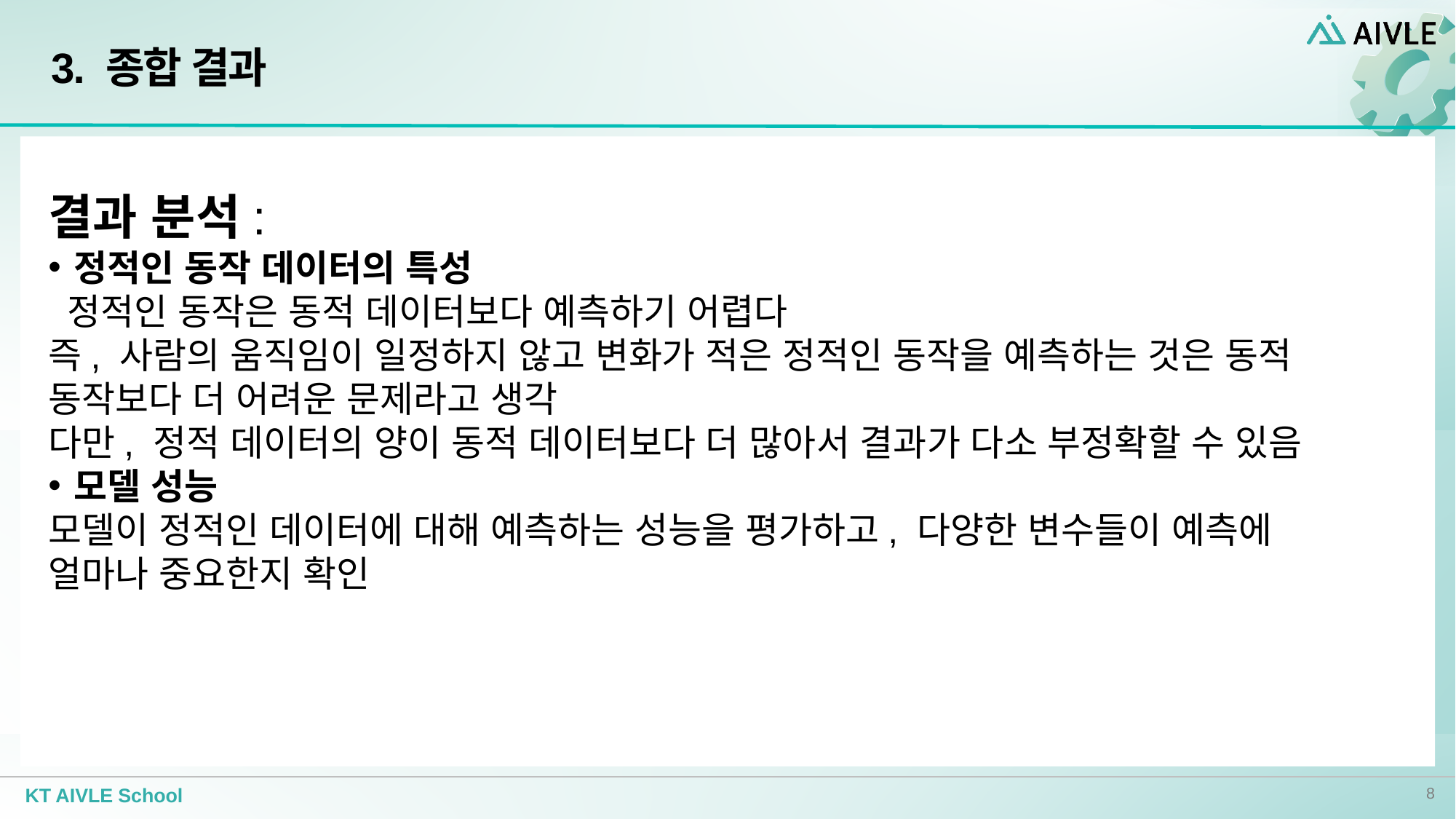

# 3. 종합 결과
결과 분석:
정적인 동작 데이터의 특성
 정적인 동작은 동적 데이터보다 예측하기 어렵다
즉, 사람의 움직임이 일정하지 않고 변화가 적은 정적인 동작을 예측하는 것은 동적 동작보다 더 어려운 문제라고 생각
다만, 정적 데이터의 양이 동적 데이터보다 더 많아서 결과가 다소 부정확할 수 있음
모델 성능
모델이 정적인 데이터에 대해 예측하는 성능을 평가하고, 다양한 변수들이 예측에 얼마나 중요한지 확인